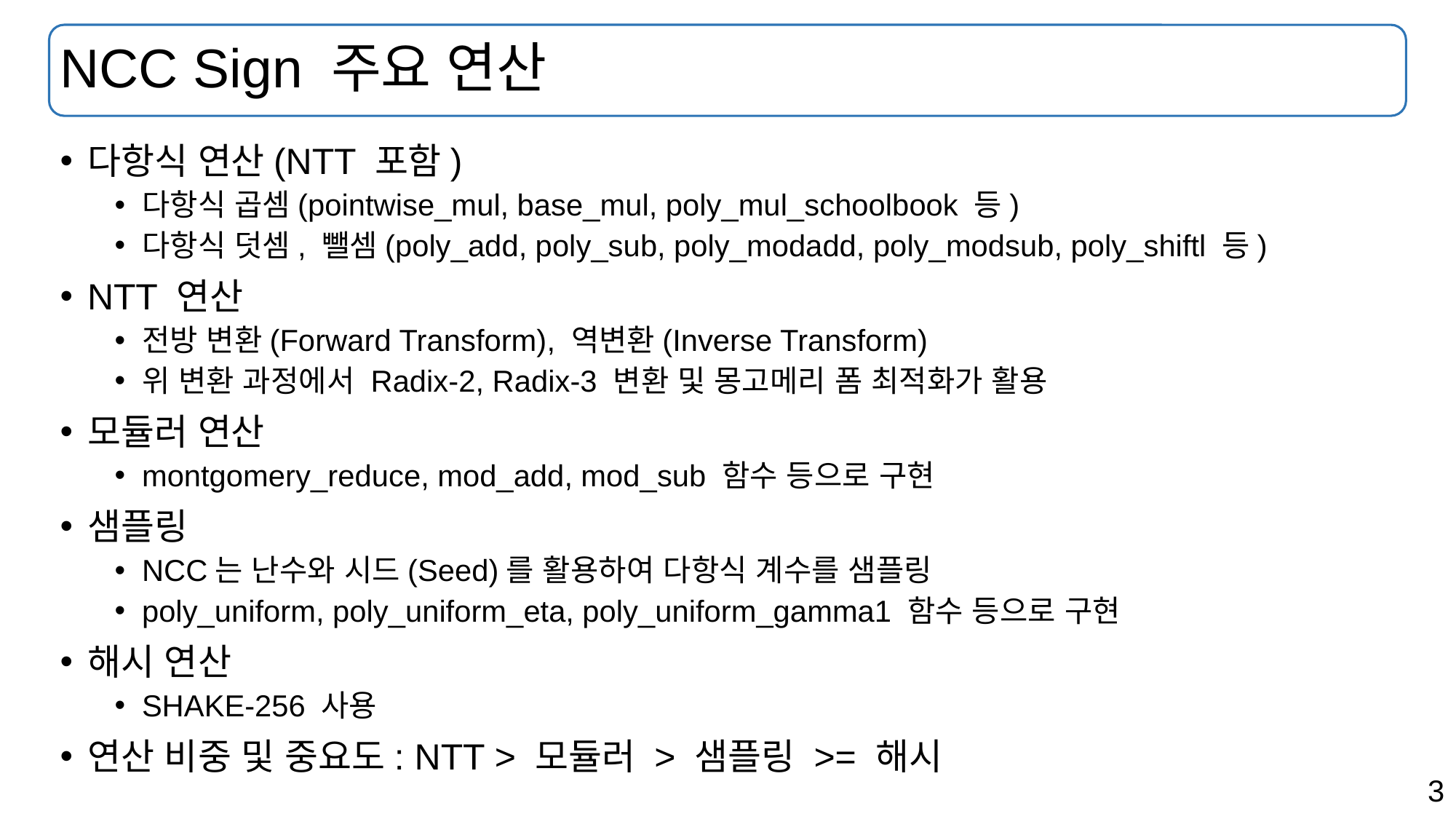

# NCC Sign 주요 연산
다항식 연산(NTT 포함)
다항식 곱셈(pointwise_mul, base_mul, poly_mul_schoolbook 등)
다항식 덧셈, 뺄셈(poly_add, poly_sub, poly_modadd, poly_modsub, poly_shiftl 등)
NTT 연산
전방 변환(Forward Transform), 역변환(Inverse Transform)
위 변환 과정에서 Radix-2, Radix-3 변환 및 몽고메리 폼 최적화가 활용
모듈러 연산
montgomery_reduce, mod_add, mod_sub 함수 등으로 구현
샘플링
NCC는 난수와 시드(Seed)를 활용하여 다항식 계수를 샘플링
poly_uniform, poly_uniform_eta, poly_uniform_gamma1 함수 등으로 구현
해시 연산
SHAKE-256 사용
연산 비중 및 중요도: NTT > 모듈러 > 샘플링 >= 해시